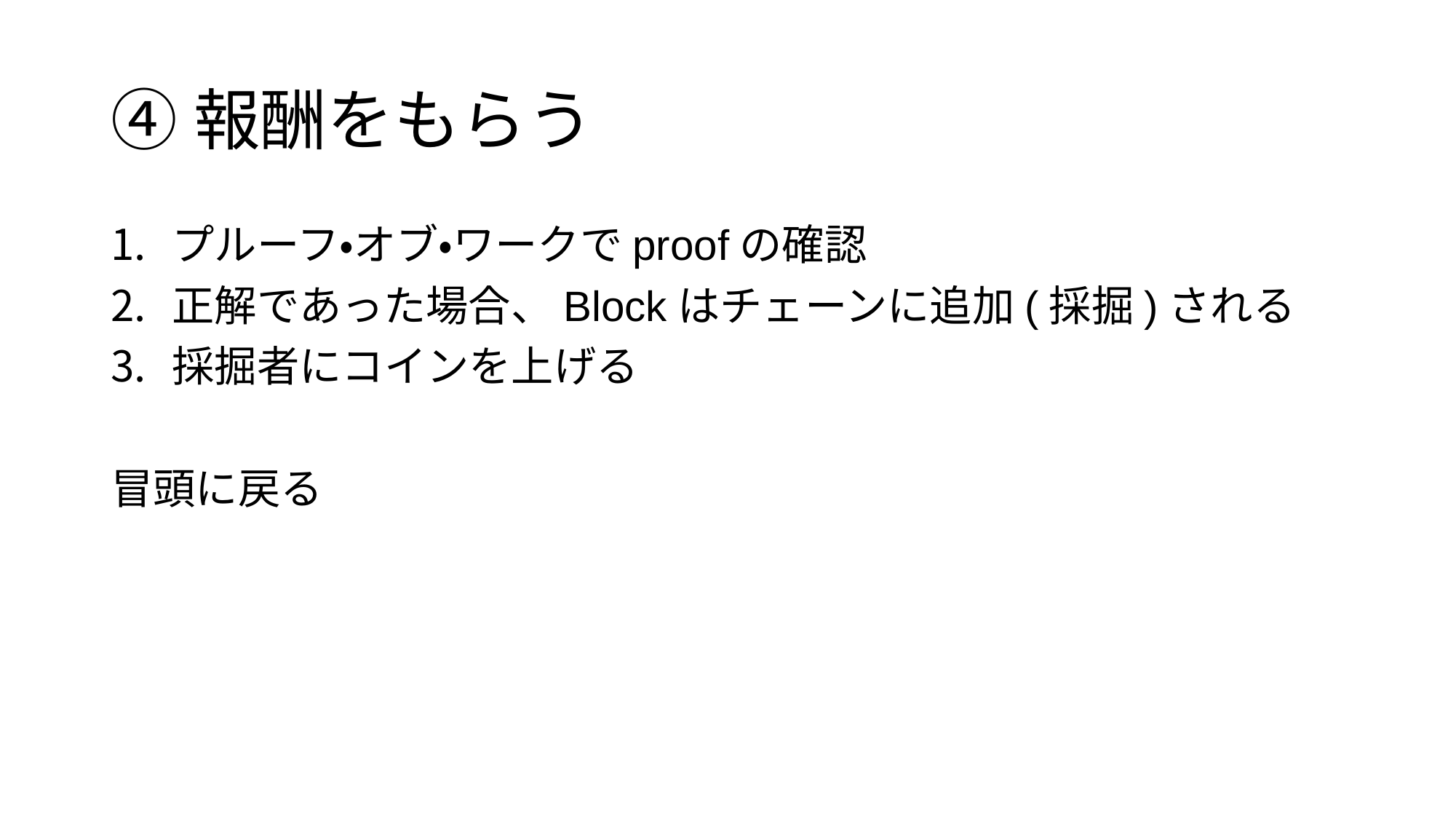

# ④報酬をもらう
プルーフ・オブ・ワークでproofの確認
正解であった場合、Blockはチェーンに追加(採掘)される
採掘者にコインを上げる

冒頭に戻る